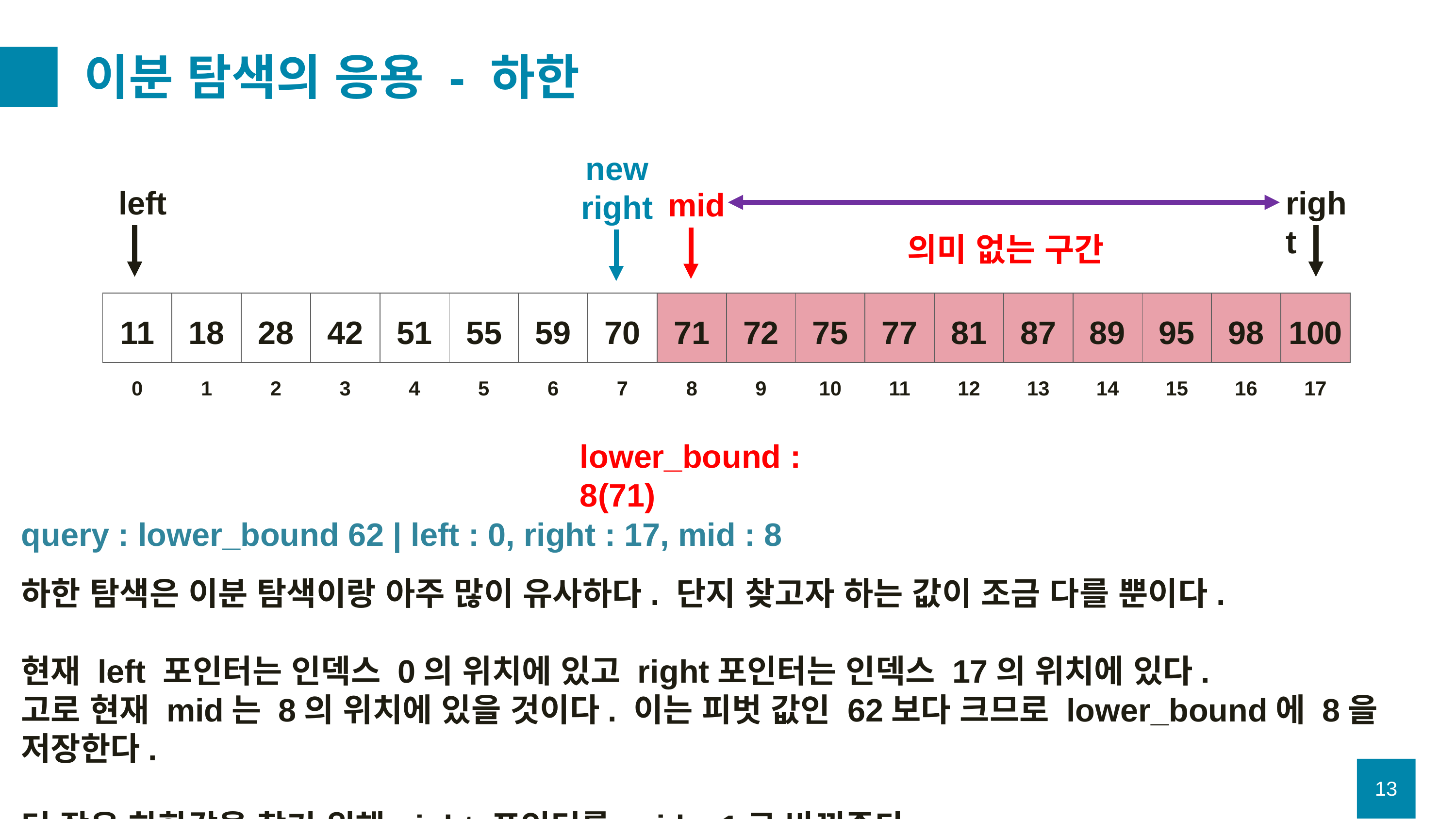

# 이분 탐색의 응용 - 하한
new
right
left
right
mid
의미 없는 구간
| 11 | 18 | 28 | 42 | 51 | 55 | 59 | 70 | 71 | 72 | 75 | 77 | 81 | 87 | 89 | 95 | 98 | 100 |
| --- | --- | --- | --- | --- | --- | --- | --- | --- | --- | --- | --- | --- | --- | --- | --- | --- | --- |
| 0 | 1 | 2 | 3 | 4 | 5 | 6 | 7 | 8 | 9 | 10 | 11 | 12 | 13 | 14 | 15 | 16 | 17 |
lower_bound : 8(71)
query : lower_bound 62 | left : 0, right : 17, mid : 8
하한 탐색은 이분 탐색이랑 아주 많이 유사하다. 단지 찾고자 하는 값이 조금 다를 뿐이다.

현재 left 포인터는 인덱스 0의 위치에 있고 right포인터는 인덱스 17의 위치에 있다.
고로 현재 mid는 8의 위치에 있을 것이다. 이는 피벗 값인 62보다 크므로 lower_bound에 8을 저장한다.

더 작은 하한값을 찾기 위해 right 포인터를 mid – 1로 바꿔준다.
13